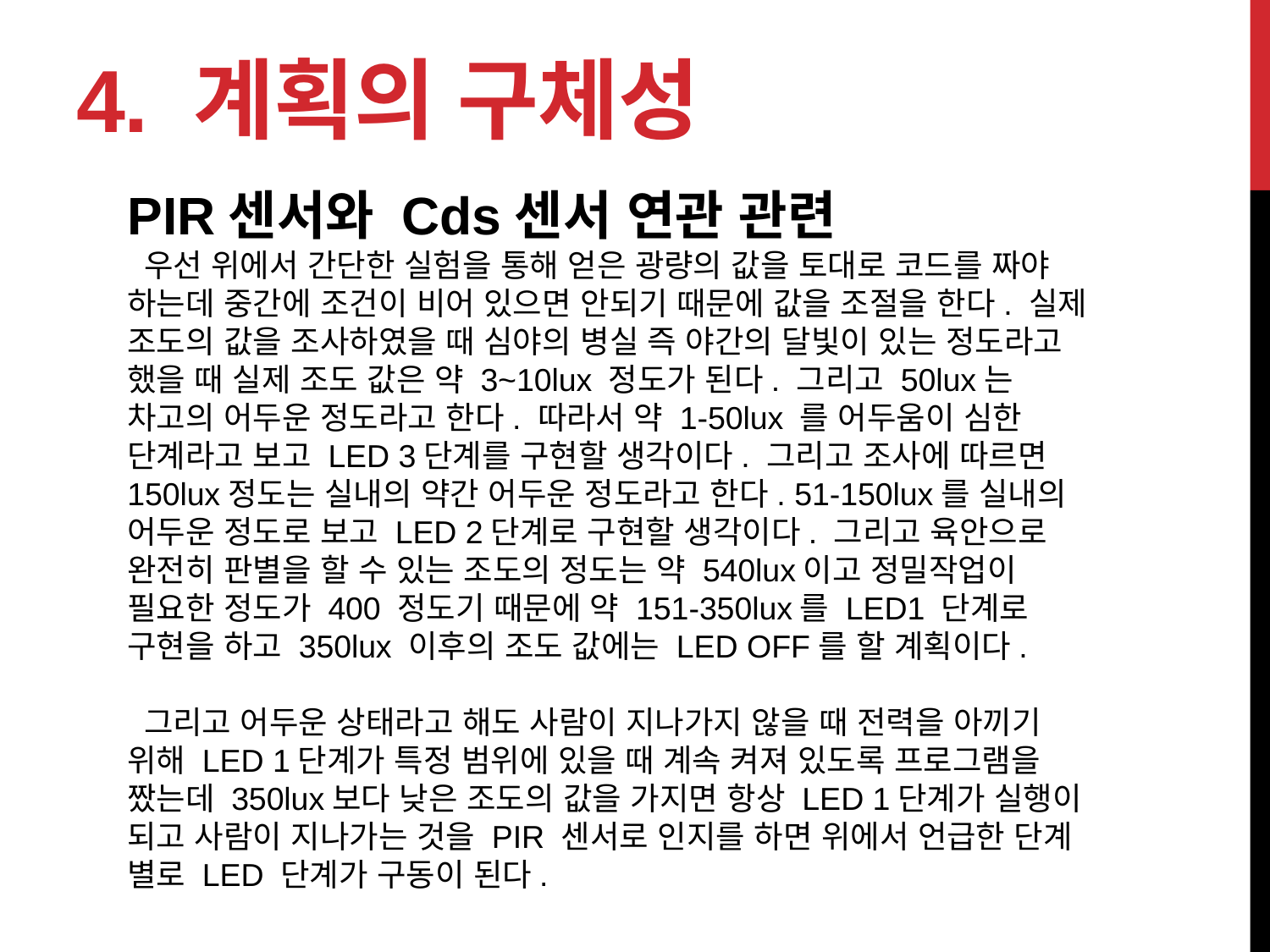

# 4. 계획의 구체성
PIR센서와 Cds센서 연관 관련
 우선 위에서 간단한 실험을 통해 얻은 광량의 값을 토대로 코드를 짜야 하는데 중간에 조건이 비어 있으면 안되기 때문에 값을 조절을 한다. 실제 조도의 값을 조사하였을 때 심야의 병실 즉 야간의 달빛이 있는 정도라고 했을 때 실제 조도 값은 약 3~10lux 정도가 된다. 그리고 50lux는 차고의 어두운 정도라고 한다. 따라서 약 1-50lux 를 어두움이 심한 단계라고 보고 LED 3단계를 구현할 생각이다. 그리고 조사에 따르면 150lux정도는 실내의 약간 어두운 정도라고 한다. 51-150lux를 실내의 어두운 정도로 보고 LED 2단계로 구현할 생각이다. 그리고 육안으로 완전히 판별을 할 수 있는 조도의 정도는 약 540lux이고 정밀작업이 필요한 정도가 400 정도기 때문에 약 151-350lux를 LED1 단계로 구현을 하고 350lux 이후의 조도 값에는 LED OFF를 할 계획이다.

 그리고 어두운 상태라고 해도 사람이 지나가지 않을 때 전력을 아끼기 위해 LED 1단계가 특정 범위에 있을 때 계속 켜져 있도록 프로그램을 짰는데 350lux보다 낮은 조도의 값을 가지면 항상 LED 1단계가 실행이 되고 사람이 지나가는 것을 PIR 센서로 인지를 하면 위에서 언급한 단계 별로 LED 단계가 구동이 된다.